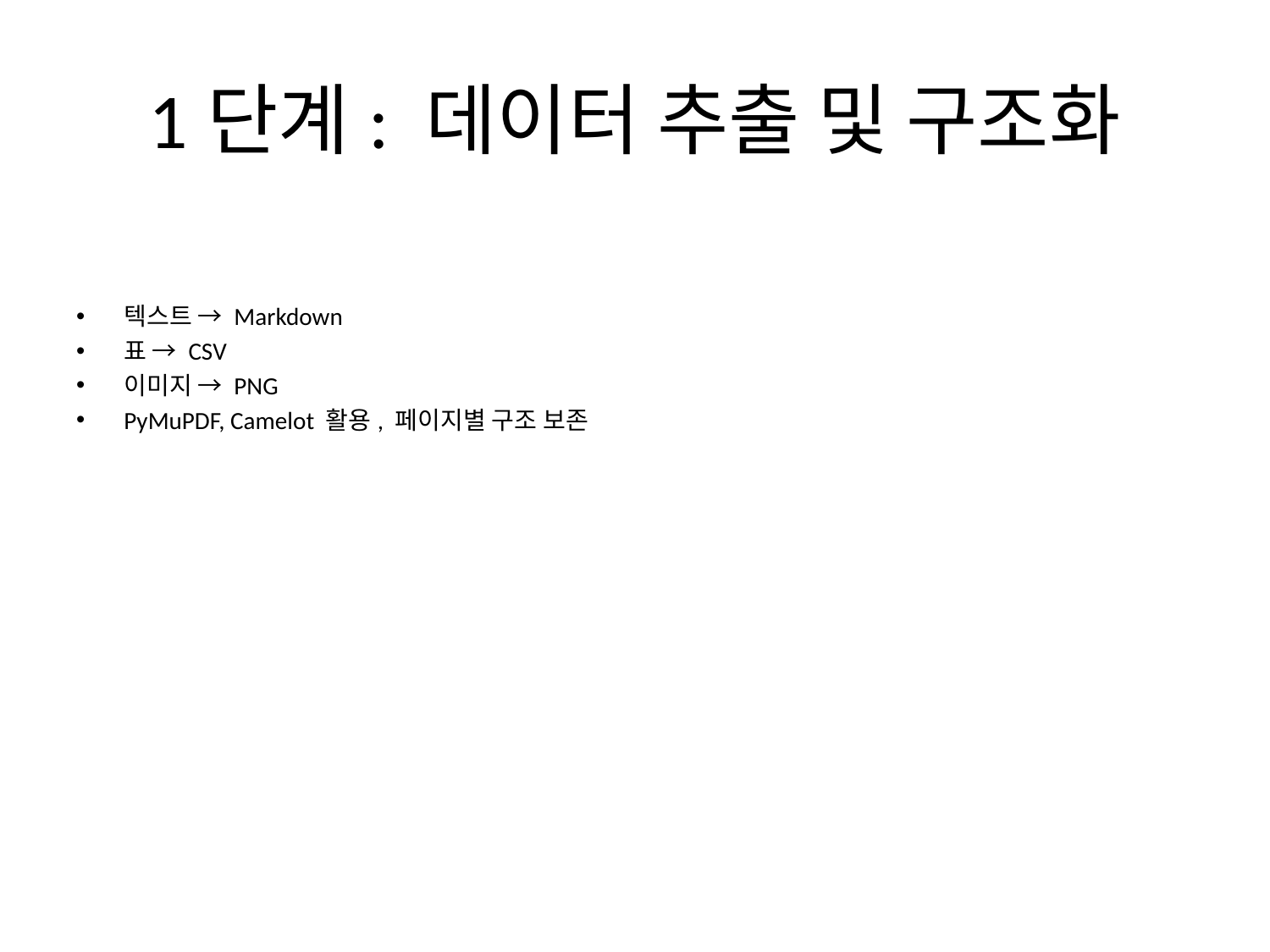

# 1단계: 데이터 추출 및 구조화

텍스트 → Markdown
표 → CSV
이미지 → PNG
PyMuPDF, Camelot 활용, 페이지별 구조 보존